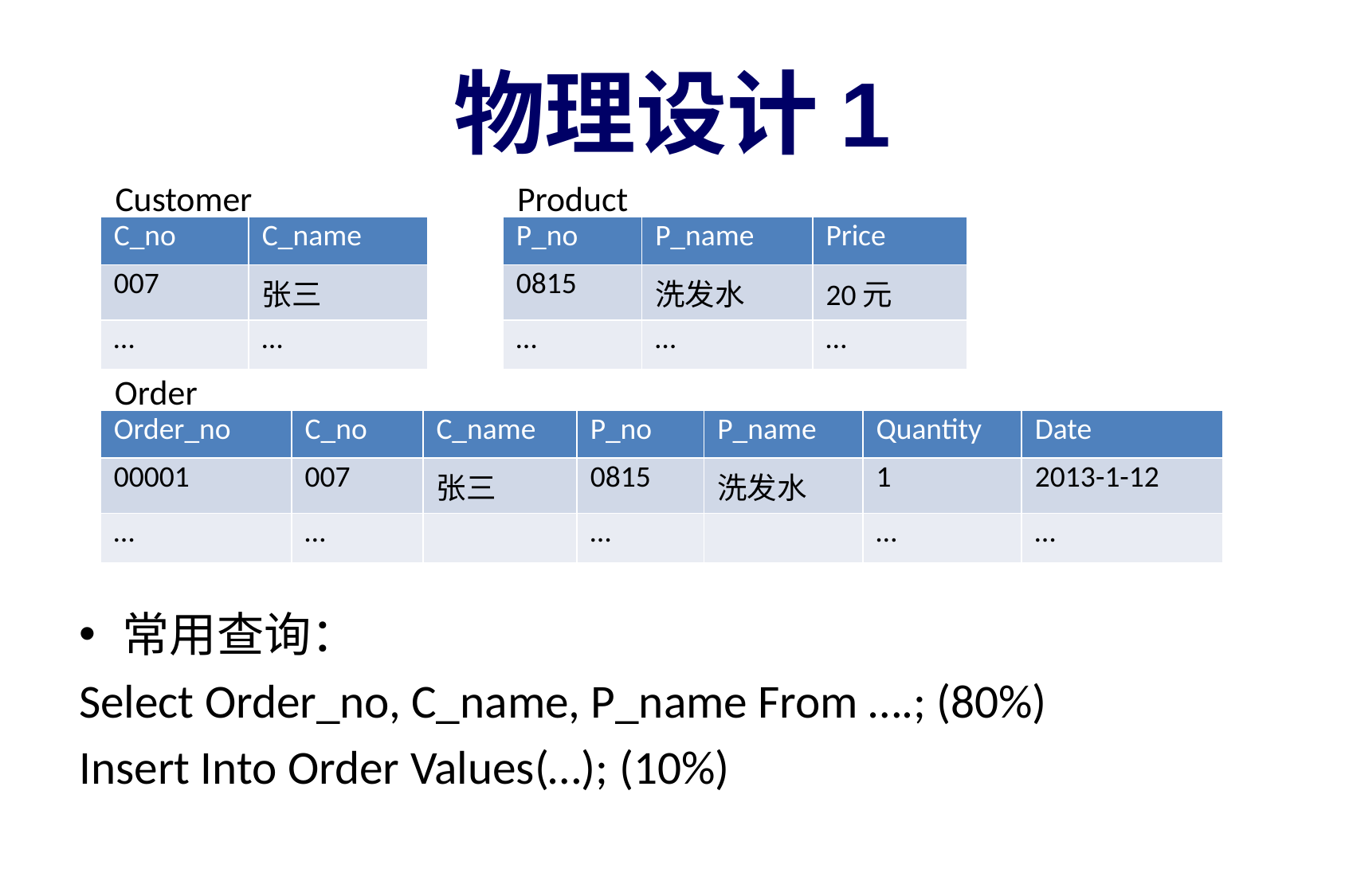

# 物理设计1
Customer
Product
| C\_no | C\_name |
| --- | --- |
| 007 | 张三 |
| … | … |
| P\_no | P\_name | Price |
| --- | --- | --- |
| 0815 | 洗发水 | 20元 |
| … | … | … |
Order
| Order\_no | C\_no | C\_name | P\_no | P\_name | Quantity | Date |
| --- | --- | --- | --- | --- | --- | --- |
| 00001 | 007 | 张三 | 0815 | 洗发水 | 1 | 2013-1-12 |
| … | … |  | … |  | … | … |
常用查询：
Select Order_no, C_name, P_name From ….; (80%)
Insert Into Order Values(…); (10%)